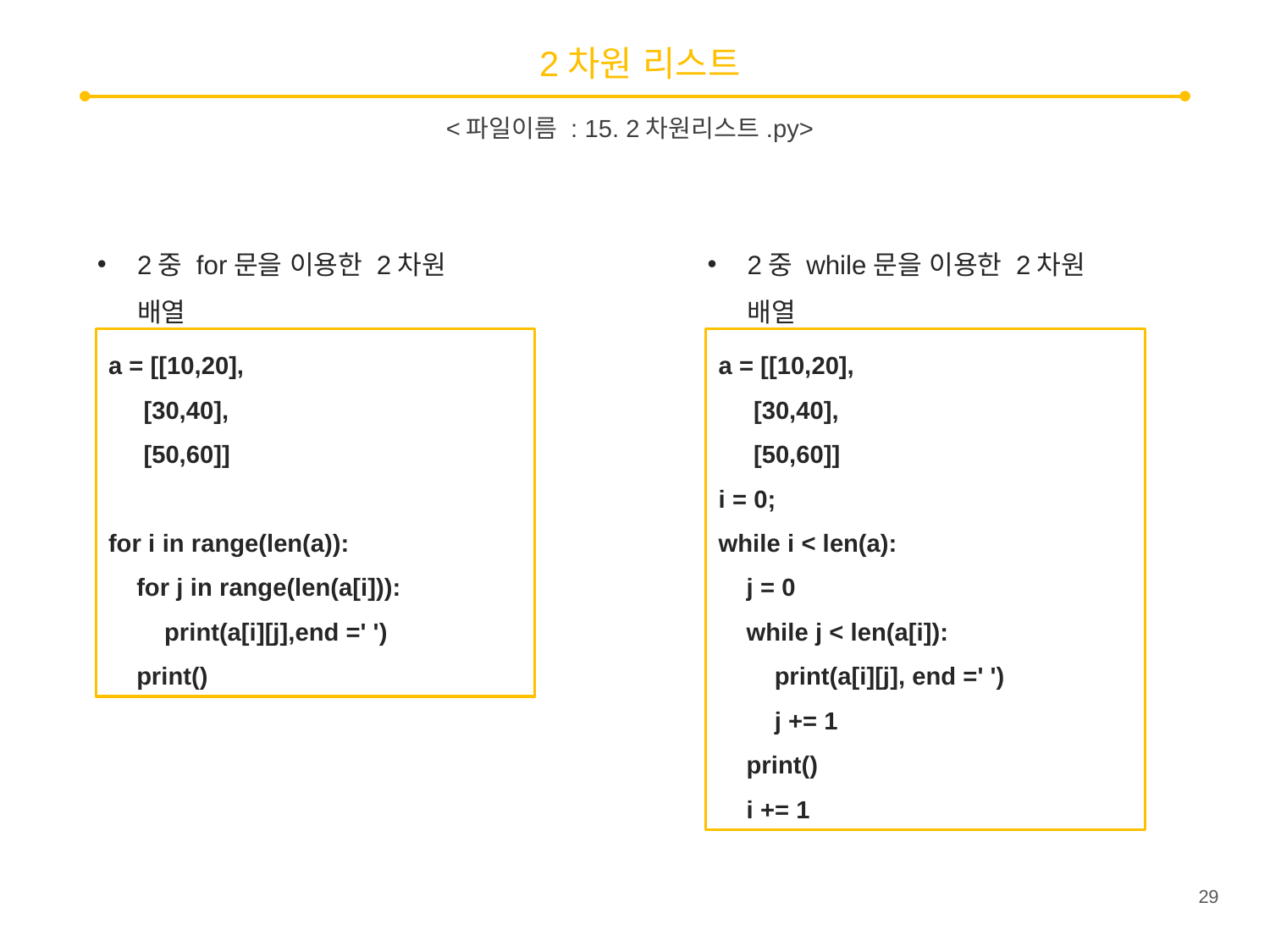

# 2차원 리스트
<파일이름 : 15. 2차원리스트.py>
2중 for문을 이용한 2차원 배열
2중 while문을 이용한 2차원 배열
a = [[10,20],
     [30,40],
     [50,60]]

for i in range(len(a)):
    for j in range(len(a[i])):
        print(a[i][j],end =' ')
    print()
a = [[10,20],
     [30,40],
     [50,60]]
i = 0;
while i < len(a):
    j = 0
    while j < len(a[i]):
        print(a[i][j], end =' ')
        j += 1
    print()
    i += 1